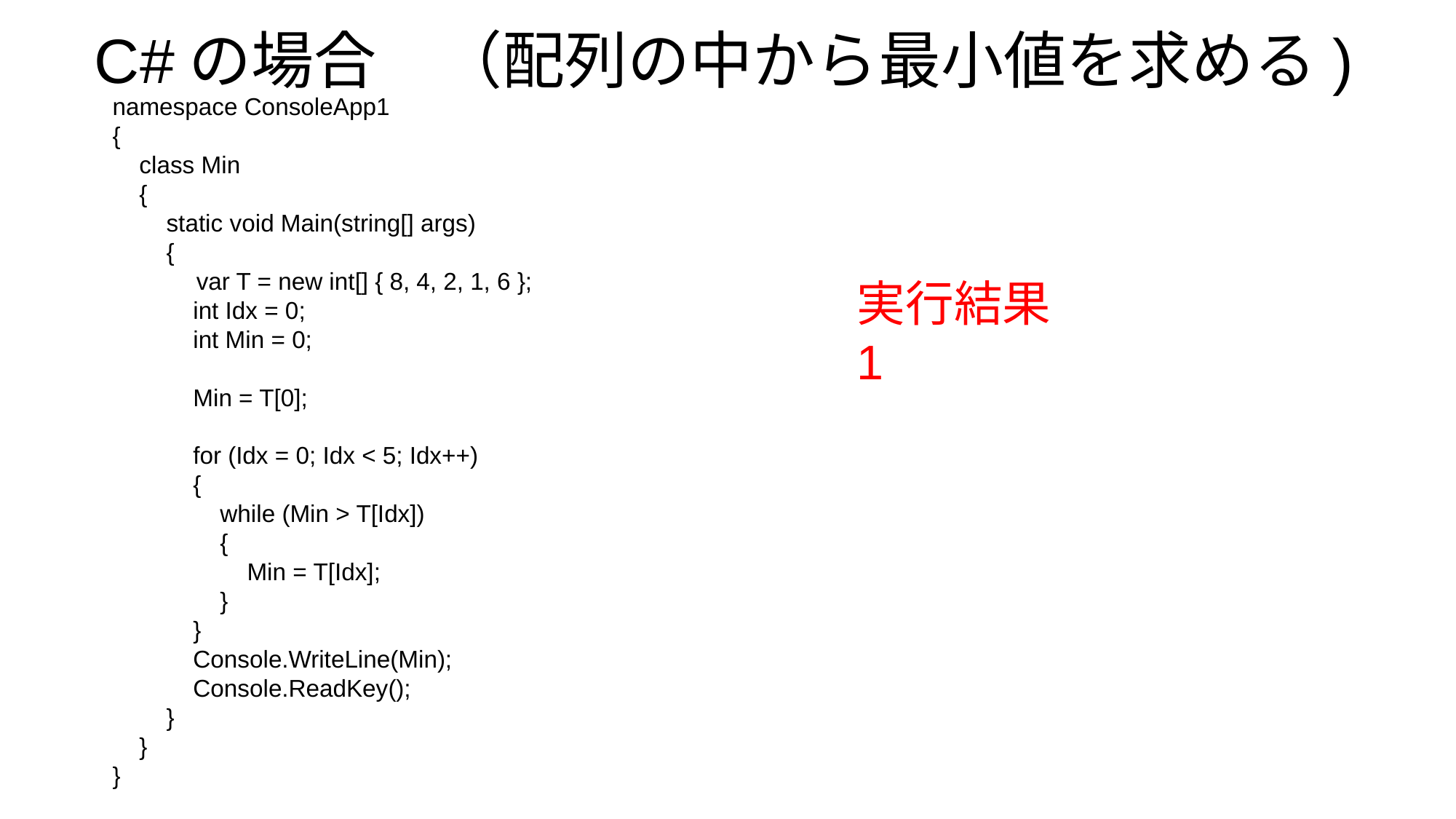

# C#の場合　（配列の中から最小値を求める)
namespace ConsoleApp1
{
    class Min
    {
        static void Main(string[] args)
        {
　　　 var T = new int[] { 8, 4, 2, 1, 6 };
            int Idx = 0;
            int Min = 0;

            Min = T[0];

            for (Idx = 0; Idx < 5; Idx++)
            {
                while (Min > T[Idx])
                {
                    Min = T[Idx];
                }
            }
            Console.WriteLine(Min);
            Console.ReadKey();
        }
    }
}
実行結果
1